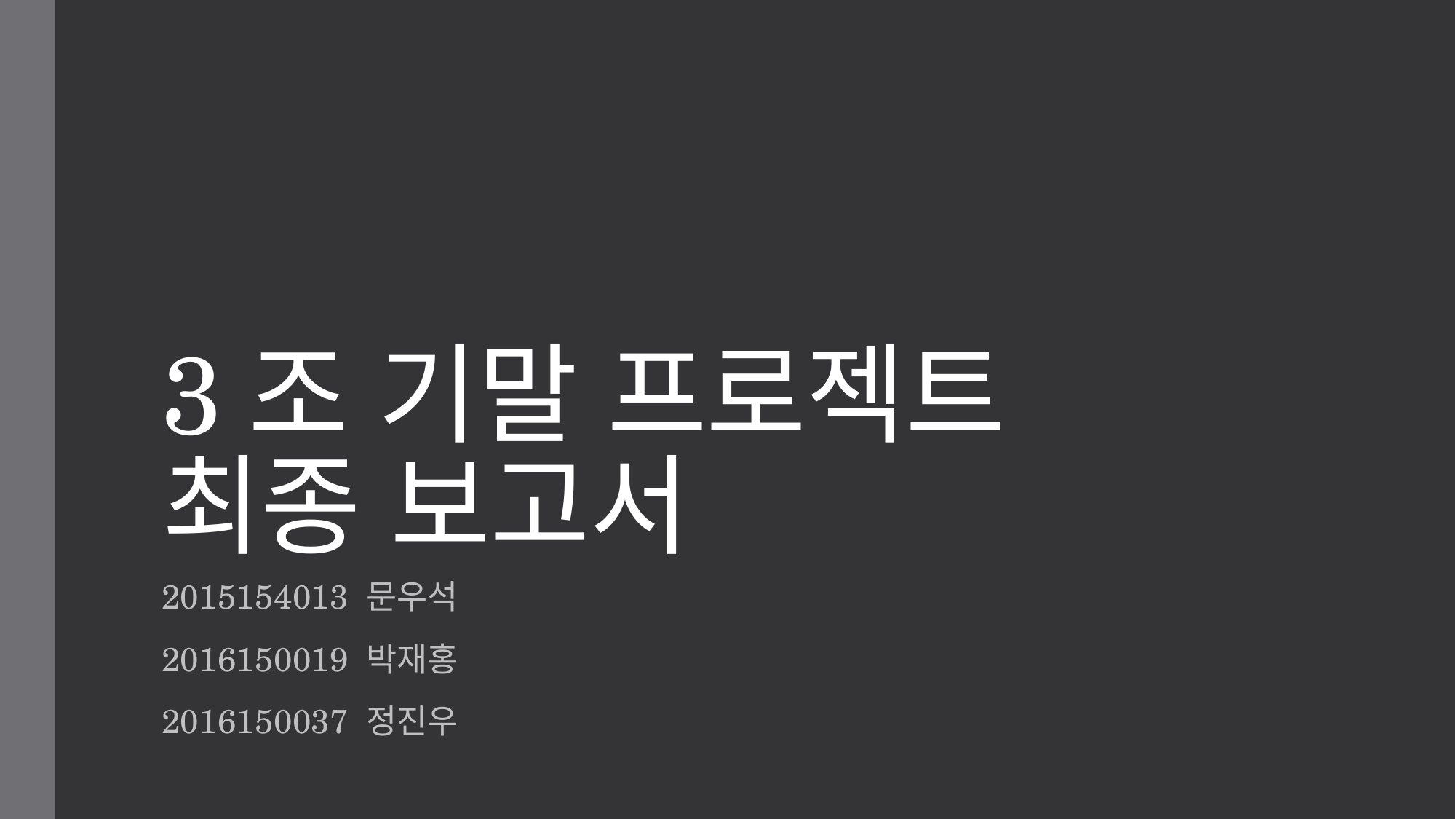

# 3조 기말 프로젝트 최종 보고서
2015154013 문우석
2016150019 박재홍
2016150037 정진우